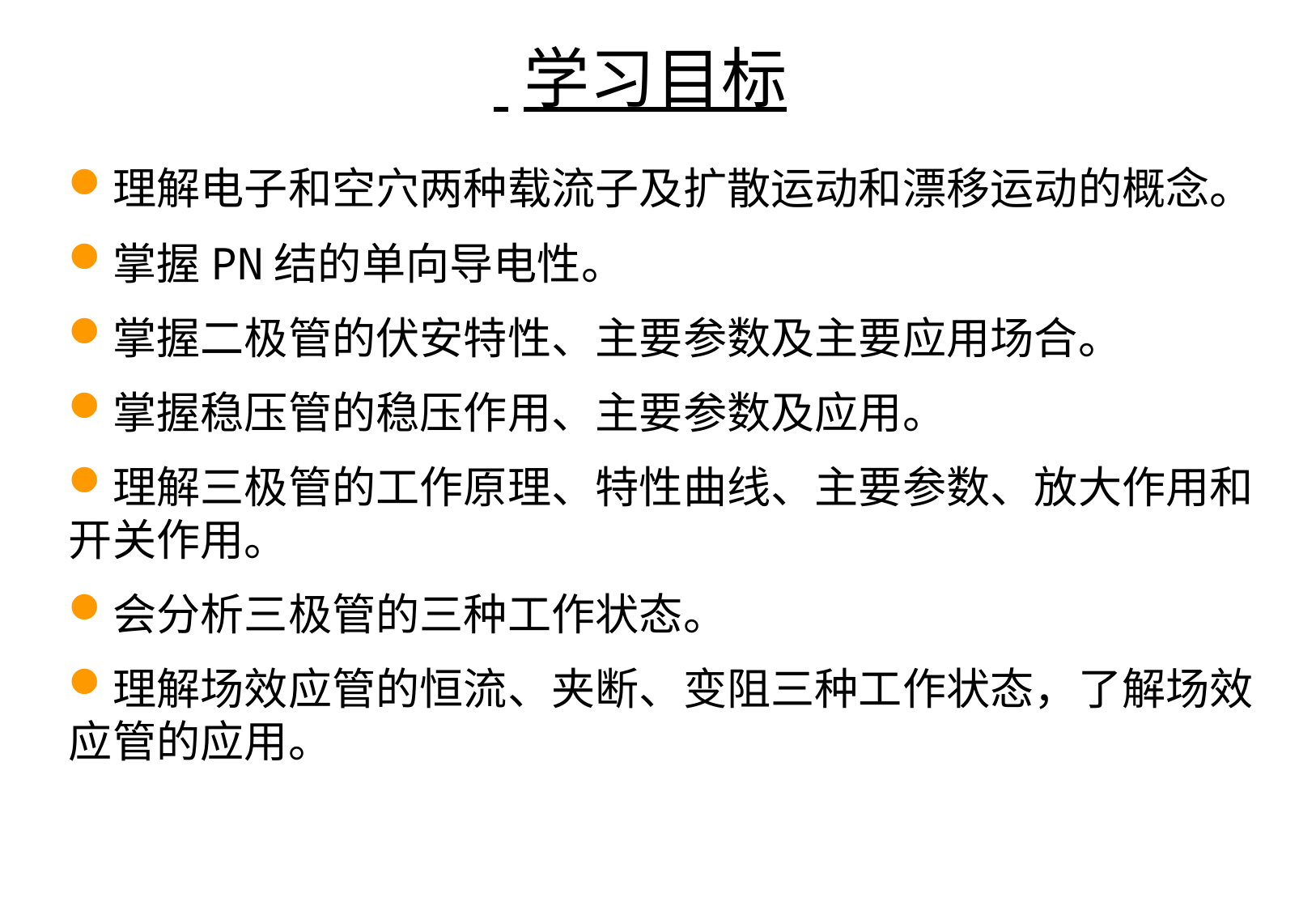

学习目标
理解电子和空穴两种载流子及扩散运动和漂移运动的概念。
掌握PN结的单向导电性。
掌握二极管的伏安特性、主要参数及主要应用场合。
掌握稳压管的稳压作用、主要参数及应用。
理解三极管的工作原理、特性曲线、主要参数、放大作用和开关作用。
会分析三极管的三种工作状态。
理解场效应管的恒流、夹断、变阻三种工作状态，了解场效应管的应用。